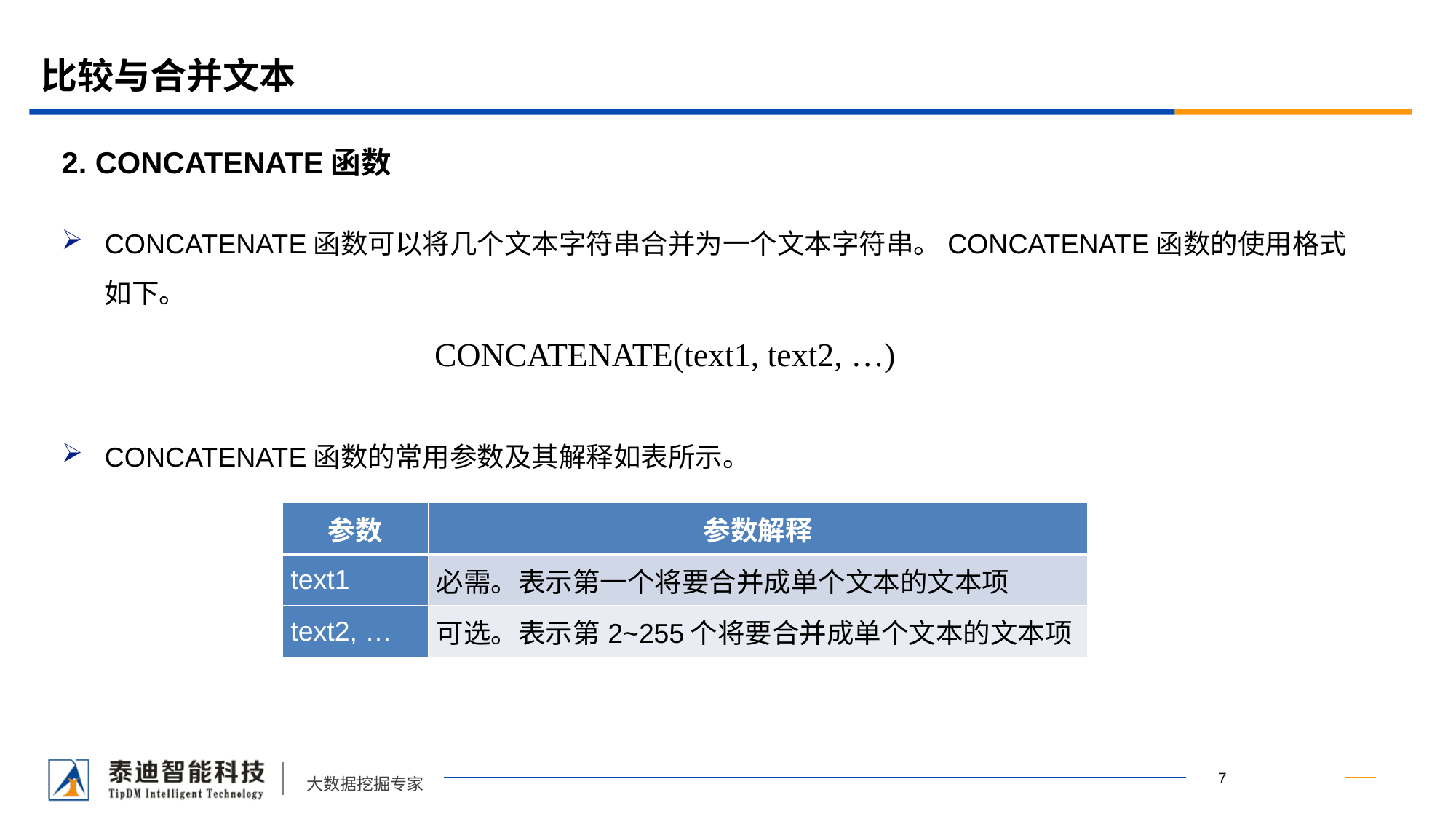

# 比较与合并文本
2. CONCATENATE函数
CONCATENATE函数可以将几个文本字符串合并为一个文本字符串。CONCATENATE函数的使用格式如下。

CONCATENATE函数的常用参数及其解释如表所示。

CONCATENATE(text1, text2, …)
| 参数 | 参数解释 |
| --- | --- |
| text1 | 必需。表示第一个将要合并成单个文本的文本项 |
| text2, … | 可选。表示第2~255个将要合并成单个文本的文本项 |